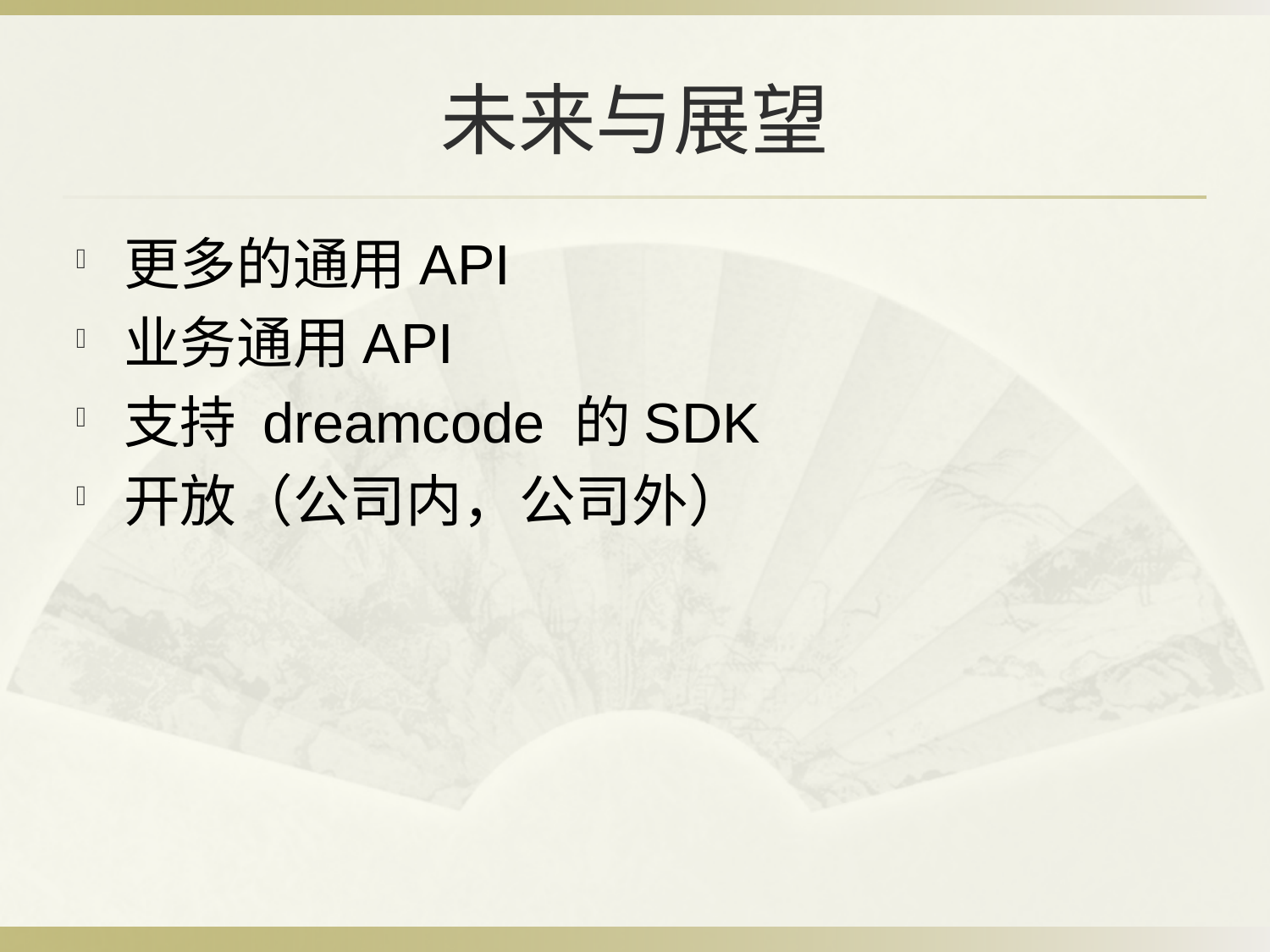

# 未来与展望
更多的通用API
业务通用API
支持 dreamcode 的SDK
开放（公司内，公司外）